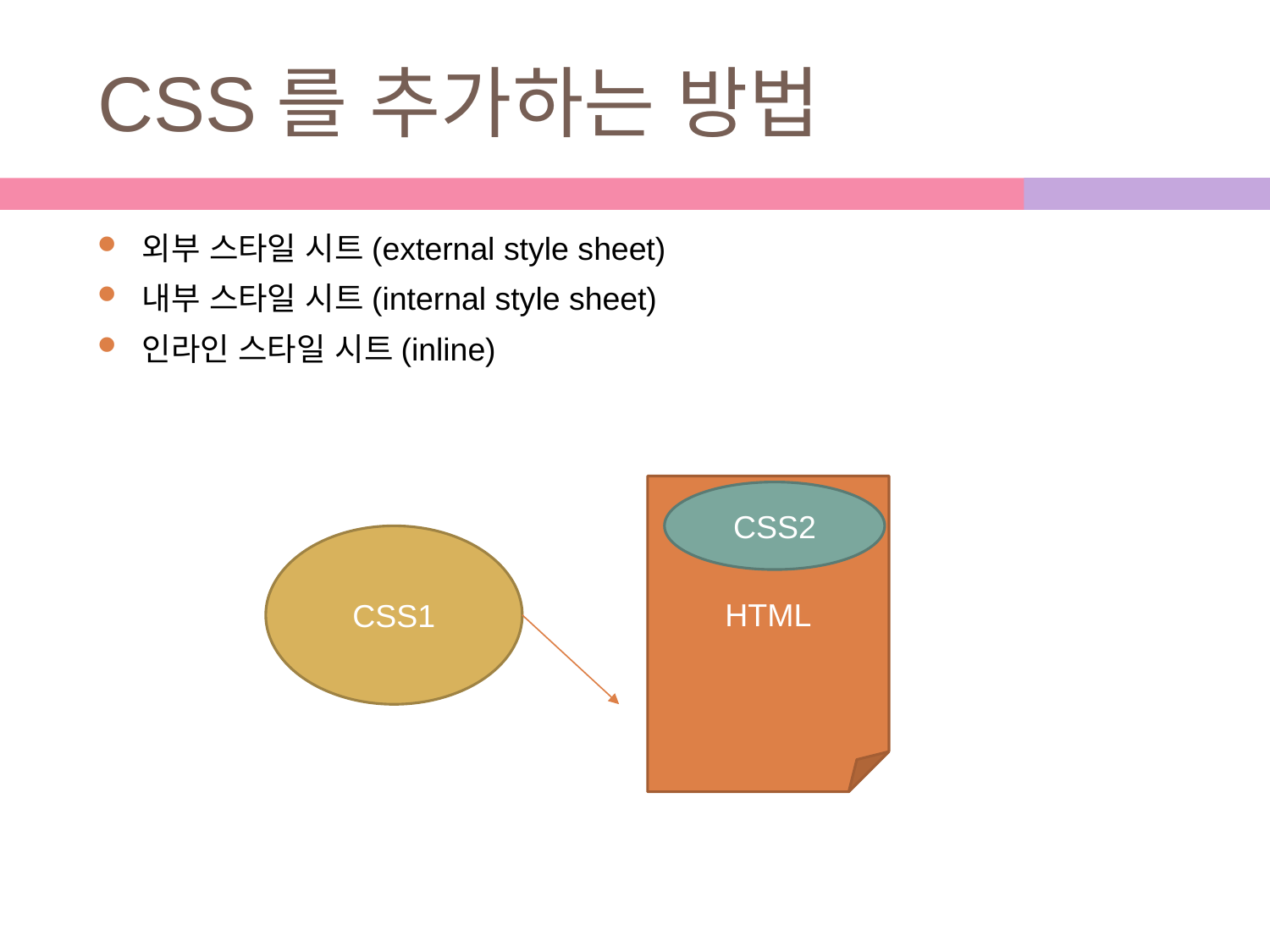

# CSS를 추가하는 방법
외부 스타일 시트(external style sheet)
내부 스타일 시트(internal style sheet)
인라인 스타일 시트(inline)
HTML
CSS2
CSS1